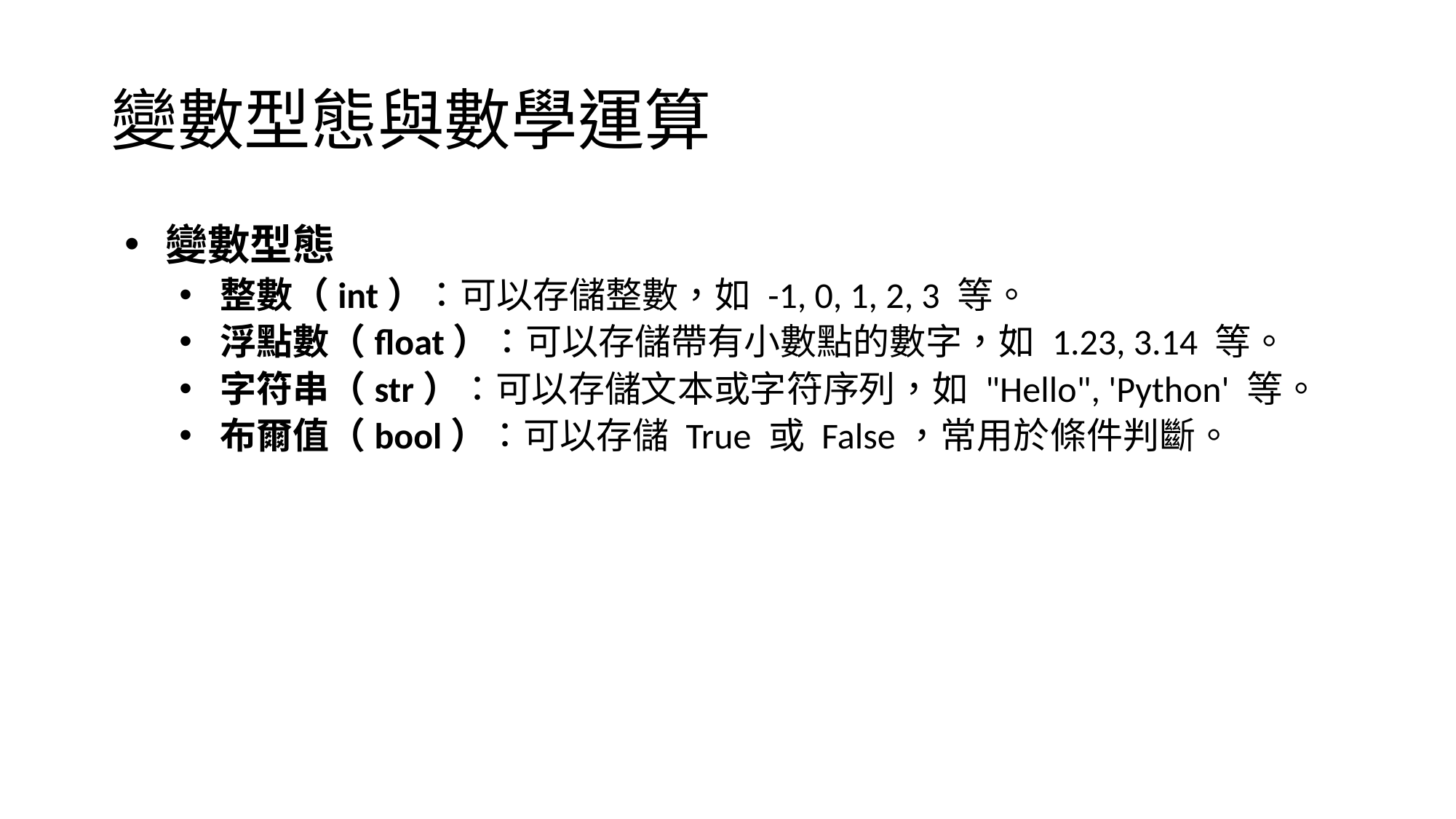

# 變數型態與數學運算
變數型態
整數（int）：可以存儲整數，如 -1, 0, 1, 2, 3 等。
浮點數（float）：可以存儲帶有小數點的數字，如 1.23, 3.14 等。
字符串（str）：可以存儲文本或字符序列，如 "Hello", 'Python' 等。
布爾值（bool）：可以存儲 True 或 False，常用於條件判斷。